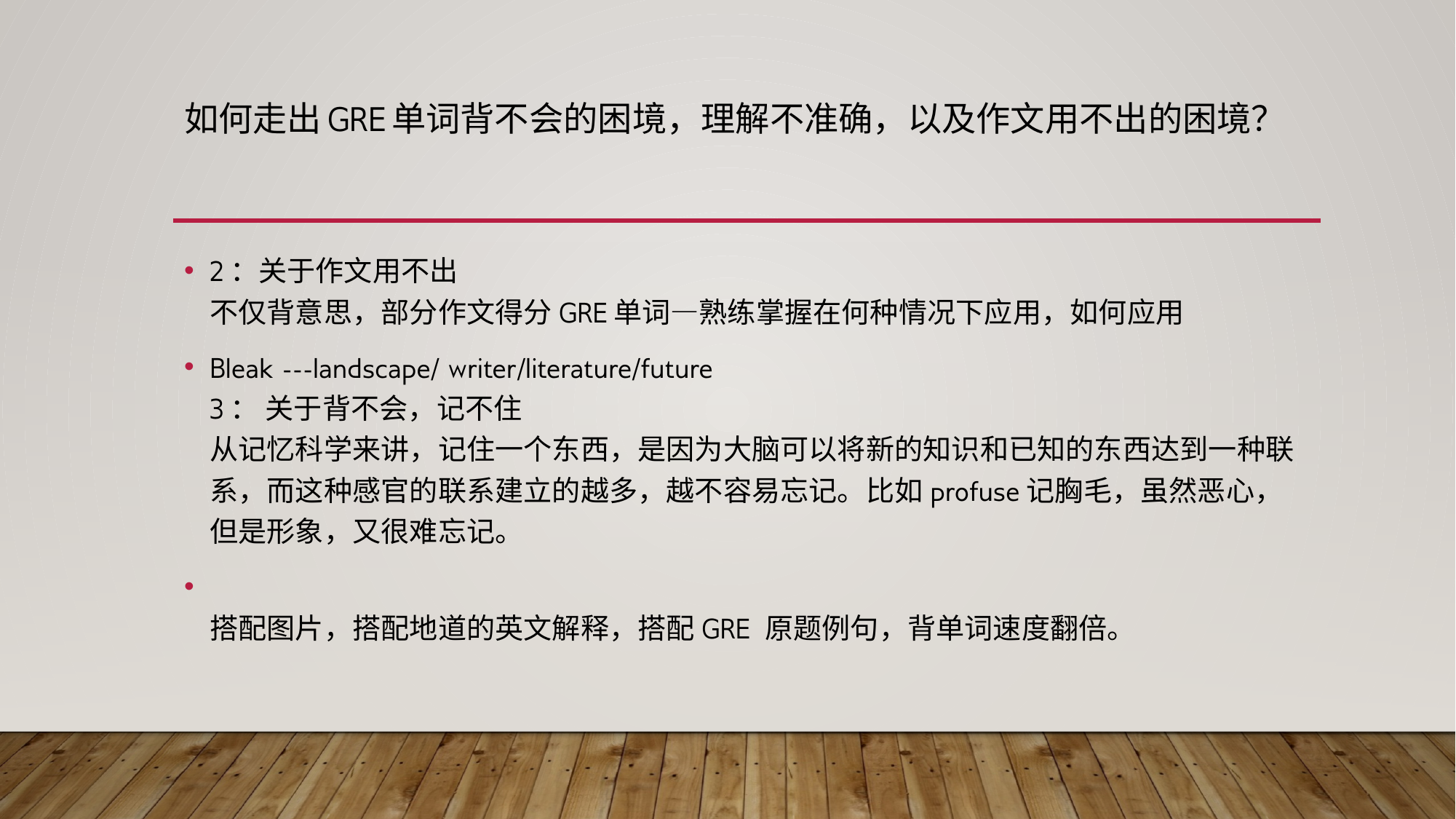

# 如何走出GRE单词背不会的困境，理解不准确，以及作文用不出的困境？
2：关于作文用不出
不仅背意思，部分作文得分GRE单词—熟练掌握在何种情况下应用，如何应用
Bleak ---landscape/ writer/literature/future
3： 关于背不会，记不住
从记忆科学来讲，记住一个东西，是因为大脑可以将新的知识和已知的东西达到一种联系，而这种感官的联系建立的越多，越不容易忘记。比如profuse记胸毛，虽然恶心，但是形象，又很难忘记。
搭配图片，搭配地道的英文解释，搭配GRE 原题例句，背单词速度翻倍。